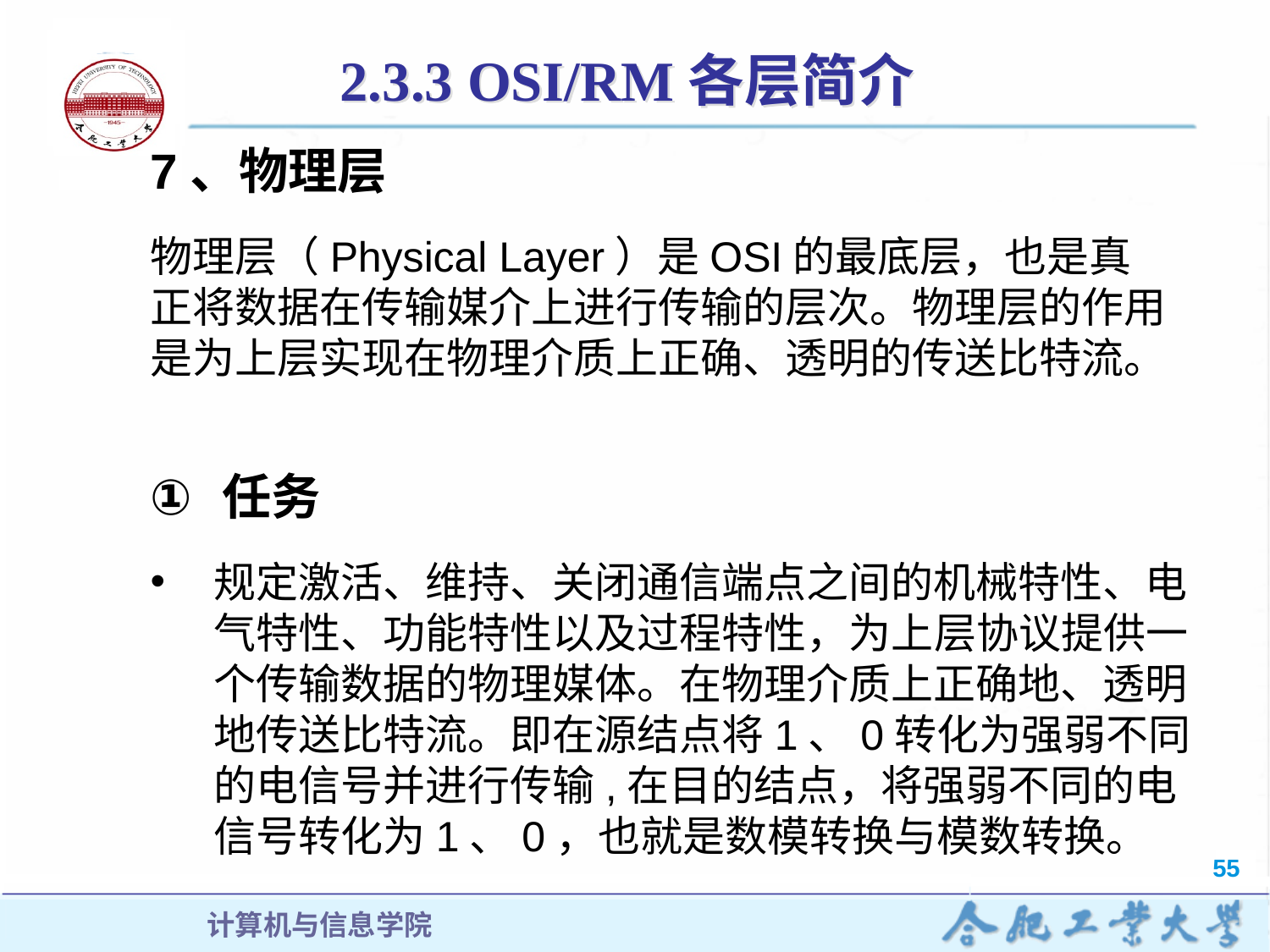

# 2.3.3 OSI/RM各层简介
7、物理层
物理层（Physical Layer）是OSI的最底层，也是真正将数据在传输媒介上进行传输的层次。物理层的作用是为上层实现在物理介质上正确、透明的传送比特流。
任务
规定激活、维持、关闭通信端点之间的机械特性、电气特性、功能特性以及过程特性，为上层协议提供一个传输数据的物理媒体。在物理介质上正确地、透明地传送比特流。即在源结点将1、0转化为强弱不同的电信号并进行传输,在目的结点，将强弱不同的电信号转化为1、0，也就是数模转换与模数转换。